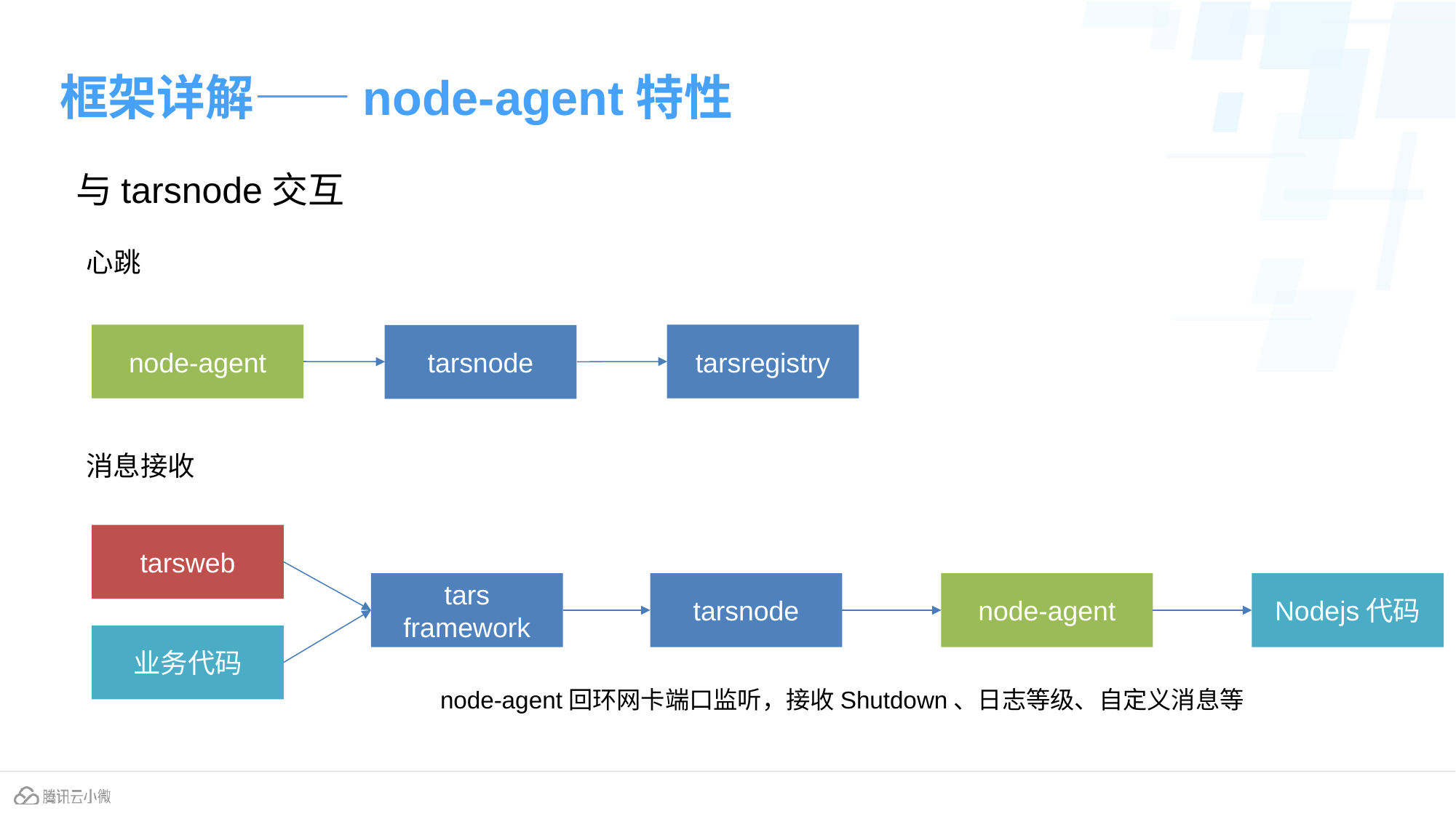

# 框架详解——node-agent特性
与tarsnode交互
心跳
node-agent
tarsregistry
tarsnode
消息接收
tarsweb
tarsnode
node-agent
Nodejs代码
tars framework
业务代码
node-agent回环网卡端口监听，接收Shutdown、日志等级、自定义消息等